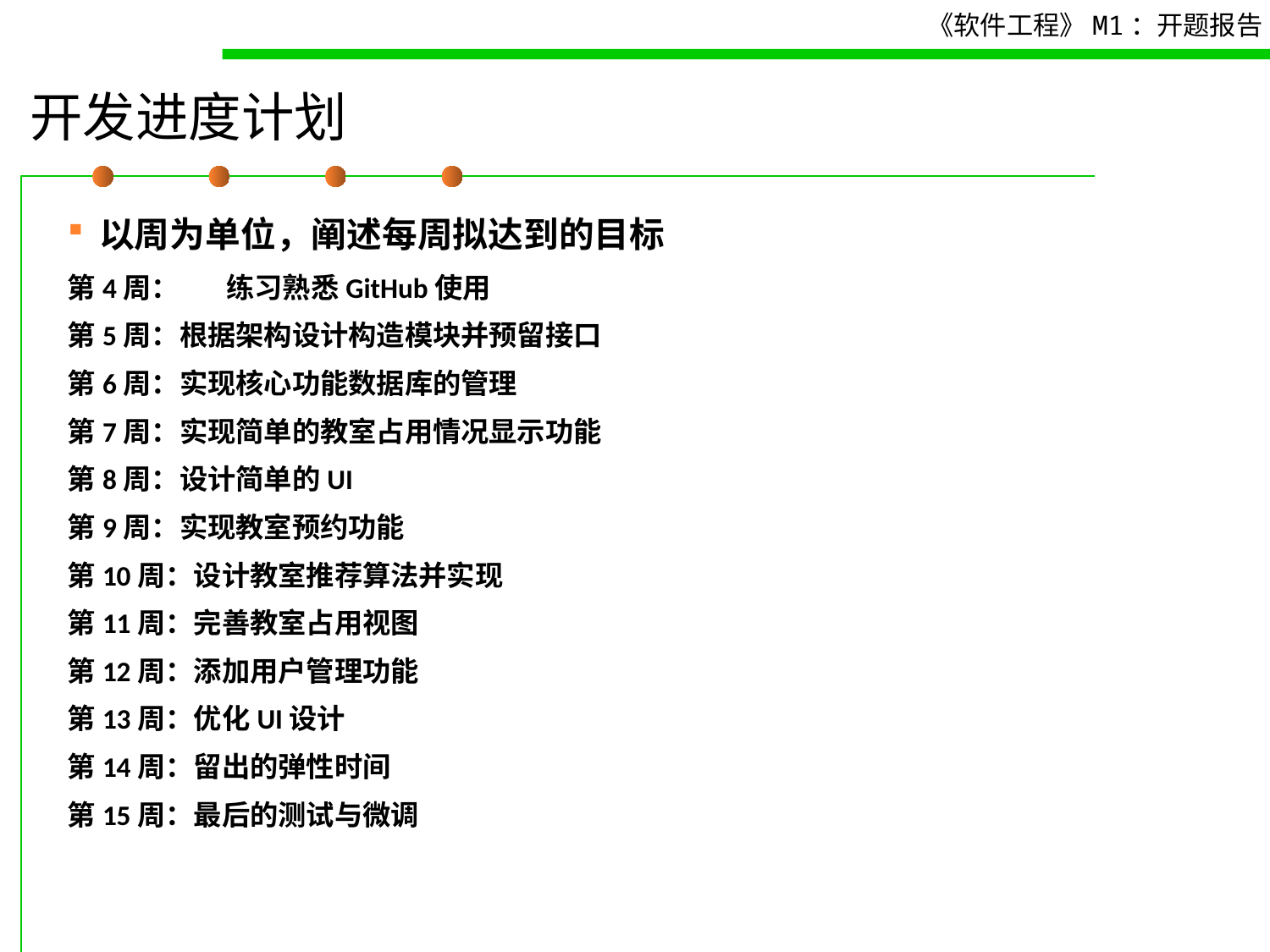

# 开发进度计划
以周为单位，阐述每周拟达到的目标
第4周：	练习熟悉GitHub使用
第5周：根据架构设计构造模块并预留接口
第6周：实现核心功能数据库的管理
第7周：实现简单的教室占用情况显示功能
第8周：设计简单的UI
第9周：实现教室预约功能
第10周：设计教室推荐算法并实现
第11周：完善教室占用视图
第12周：添加用户管理功能
第13周：优化UI设计
第14周：留出的弹性时间
第15周：最后的测试与微调